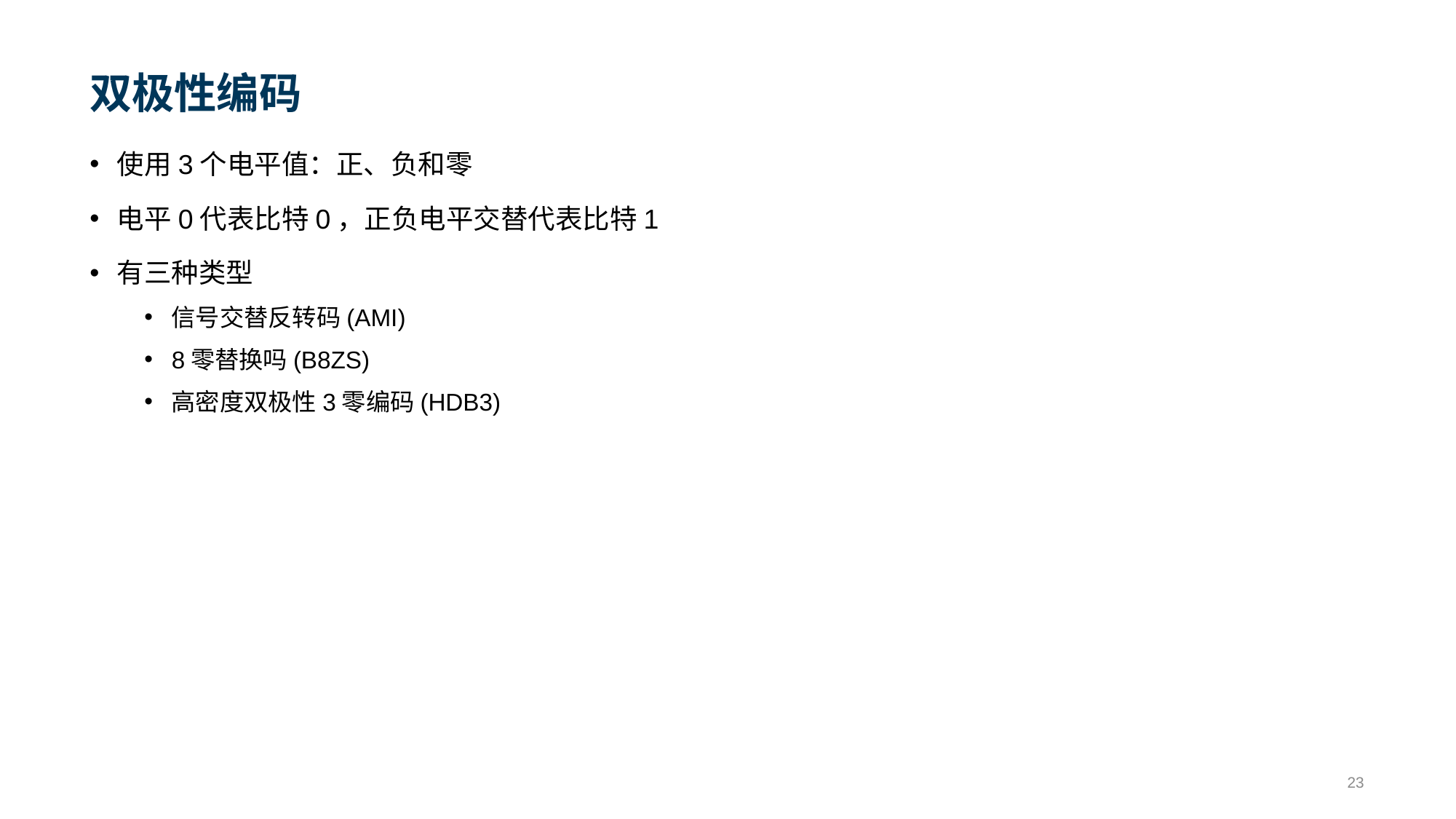

# 双极性编码
使用3个电平值：正、负和零
电平0代表比特0，正负电平交替代表比特1
有三种类型
信号交替反转码(AMI)
8零替换吗(B8ZS)
高密度双极性3零编码(HDB3)
23